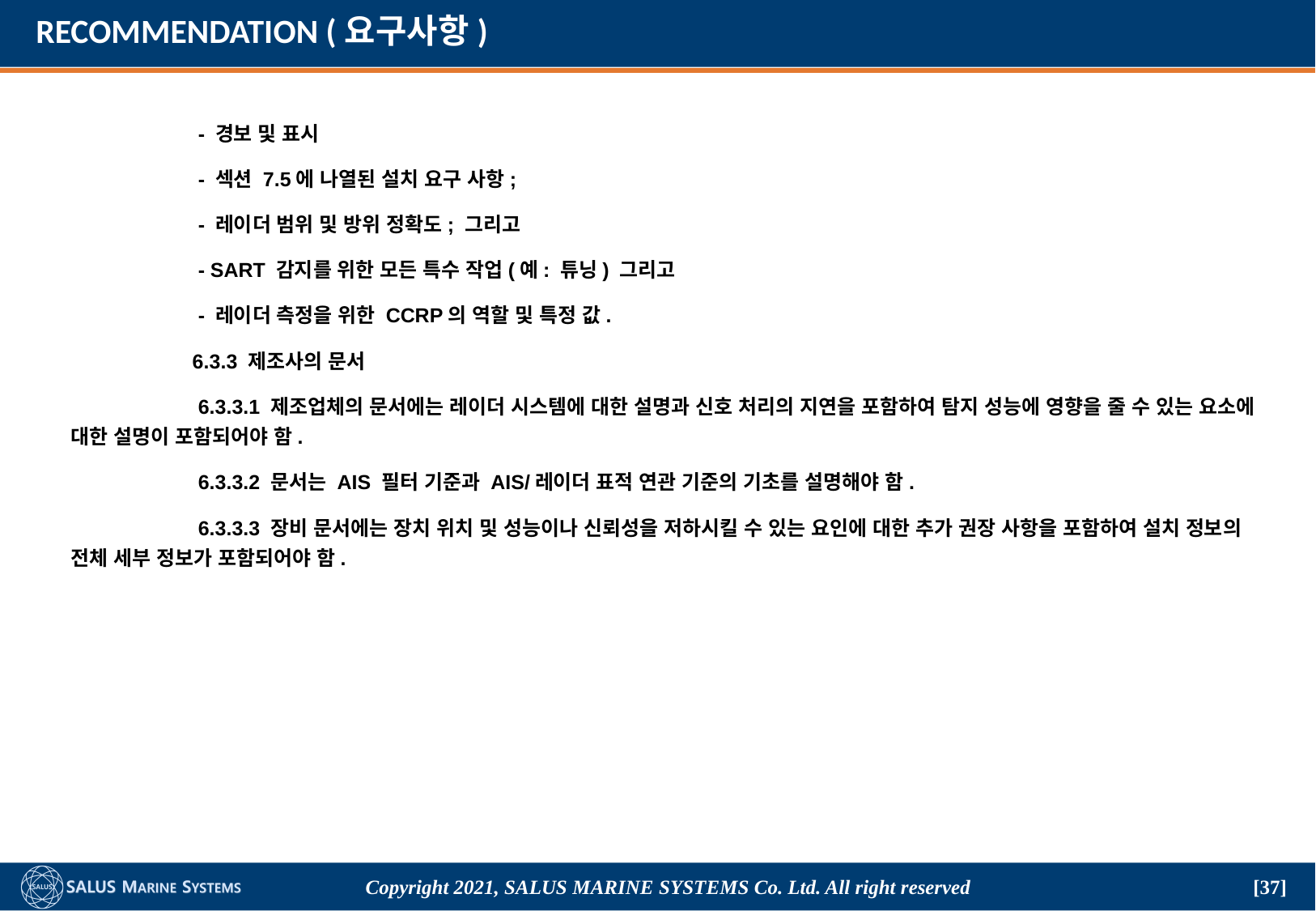

# RECOMMENDATION (요구사항)

	 - 경보 및 표시
	 - 섹션 7.5에 나열된 설치 요구 사항;
	 - 레이더 범위 및 방위 정확도; 그리고
	 - SART 감지를 위한 모든 특수 작업(예: 튜닝) 그리고
	 - 레이더 측정을 위한 CCRP의 역할 및 특정 값.
	6.3.3 제조사의 문서
	 6.3.3.1 제조업체의 문서에는 레이더 시스템에 대한 설명과 신호 처리의 지연을 포함하여 탐지 성능에 영향을 줄 수 있는 요소에 대한 설명이 포함되어야 함.
	 6.3.3.2 문서는 AIS 필터 기준과 AIS/레이더 표적 연관 기준의 기초를 설명해야 함.
	 6.3.3.3 장비 문서에는 장치 위치 및 성능이나 신뢰성을 저하시킬 수 있는 요인에 대한 추가 권장 사항을 포함하여 설치 정보의 전체 세부 정보가 포함되어야 함.

Copyright 2021, SALUS Marine Systems Co. Ltd. All right reserved
[37]